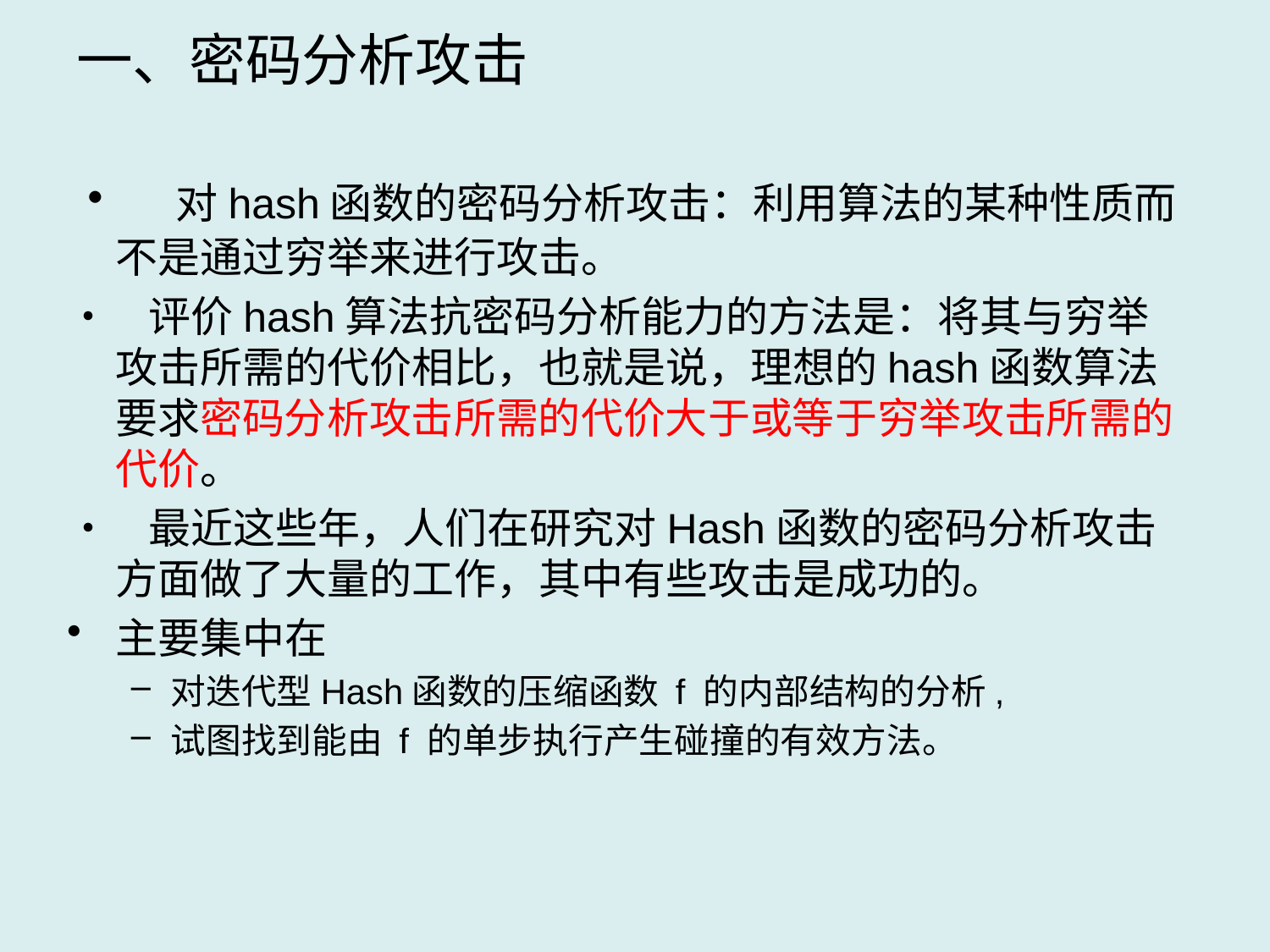

# 一、密码分析攻击
•   对hash函数的密码分析攻击：利用算法的某种性质而不是通过穷举来进行攻击。
•   评价hash算法抗密码分析能力的方法是：将其与穷举攻击所需的代价相比，也就是说，理想的hash函数算法要求密码分析攻击所需的代价大于或等于穷举攻击所需的代价。
•   最近这些年，人们在研究对Hash函数的密码分析攻击方面做了大量的工作，其中有些攻击是成功的。
主要集中在
对迭代型Hash函数的压缩函数 f 的内部结构的分析,
试图找到能由 f 的单步执行产生碰撞的有效方法。